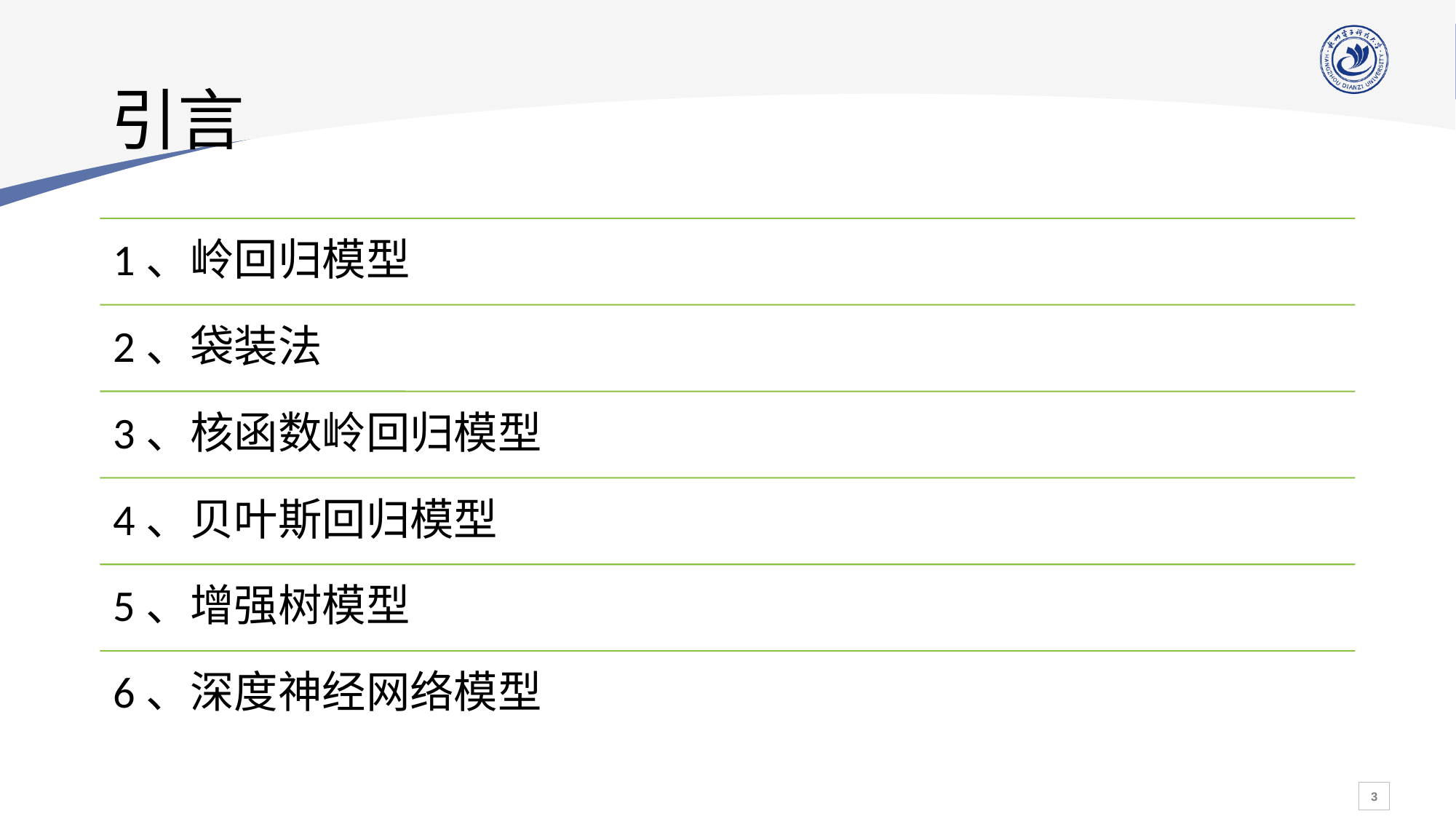

# 引言
1、岭回归模型
2、袋装法
3、核函数岭回归模型
4、贝叶斯回归模型
5、增强树模型
6、深度神经网络模型